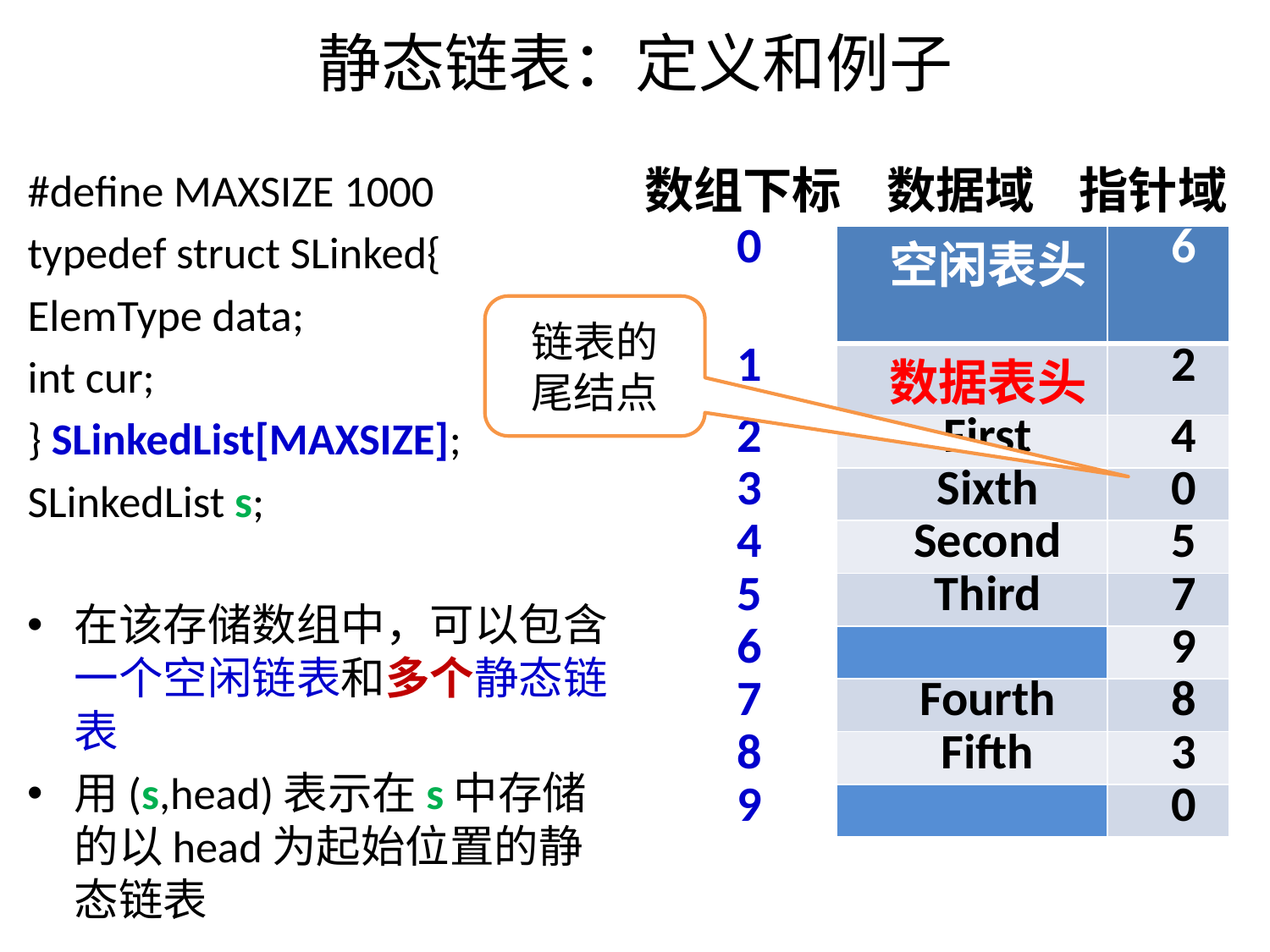

# 静态链表：定义和例子
数组下标    数据域    指针域
#define MAXSIZE 1000
typedef struct SLinked{
ElemType data;
int cur;
} SLinkedList[MAXSIZE];
SLinkedList s;

在该存储数组中，可以包含一个空闲链表和多个静态链表
用(s,head)表示在s中存储的以head为起始位置的静态链表
| 0 | 空闲表头 | 6 |
| --- | --- | --- |
| 1 | 数据表头 | 2 |
| 2 | First | 4 |
| 3 | Sixth | 0 |
| 4 | Second | 5 |
| 5 | Third | 7 |
| 6 |  | 9 |
| 7 | Fourth | 8 |
| 8 | Fifth | 3 |
| 9 |  | 0 |
链表的
尾结点